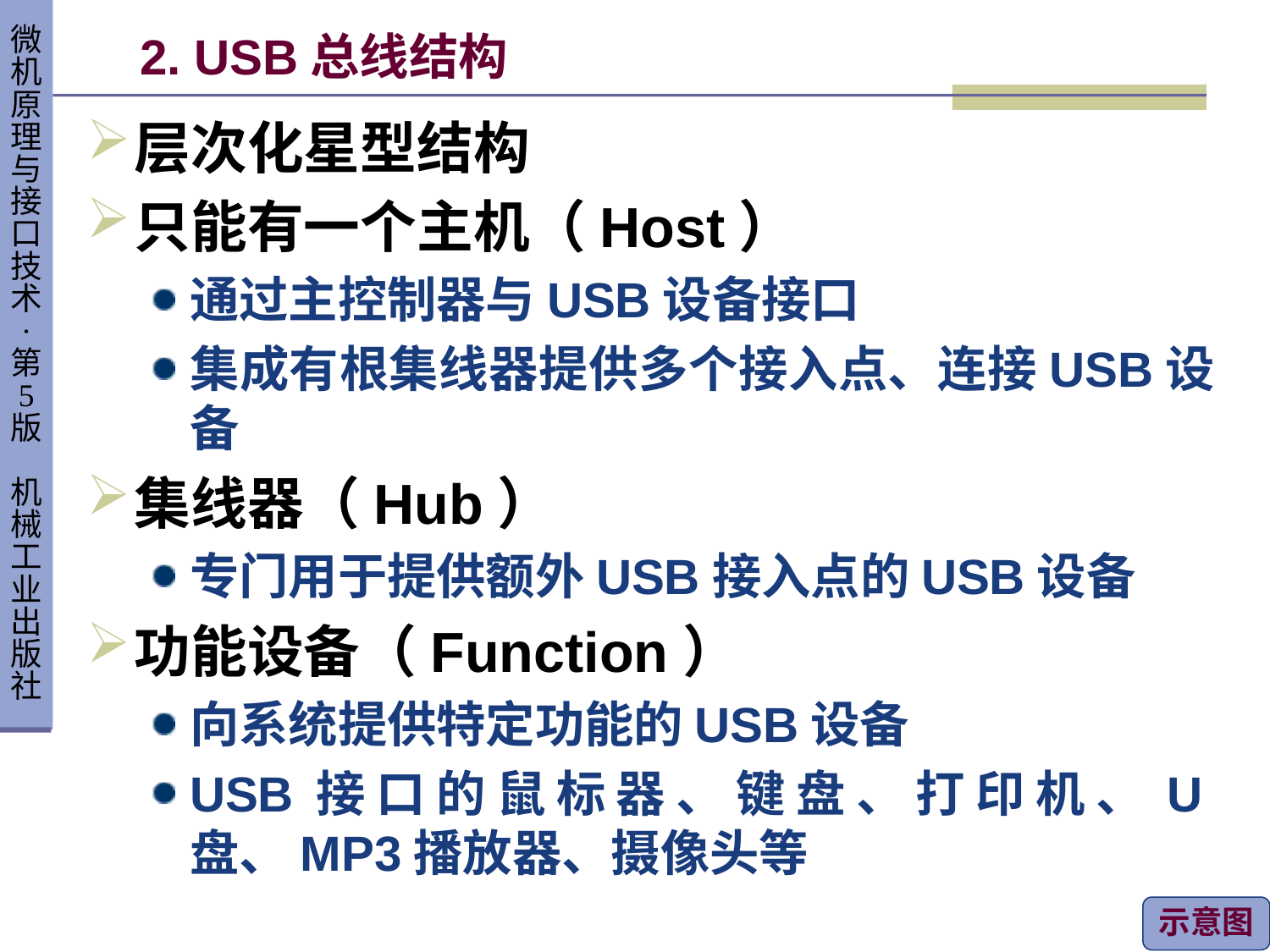

# 2. USB总线结构
层次化星型结构
只能有一个主机（Host）
通过主控制器与USB设备接口
集成有根集线器提供多个接入点、连接USB设备
集线器（Hub）
专门用于提供额外USB接入点的USB设备
功能设备（Function）
向系统提供特定功能的USB设备
USB接口的鼠标器、键盘、打印机、U盘、MP3播放器、摄像头等
示意图